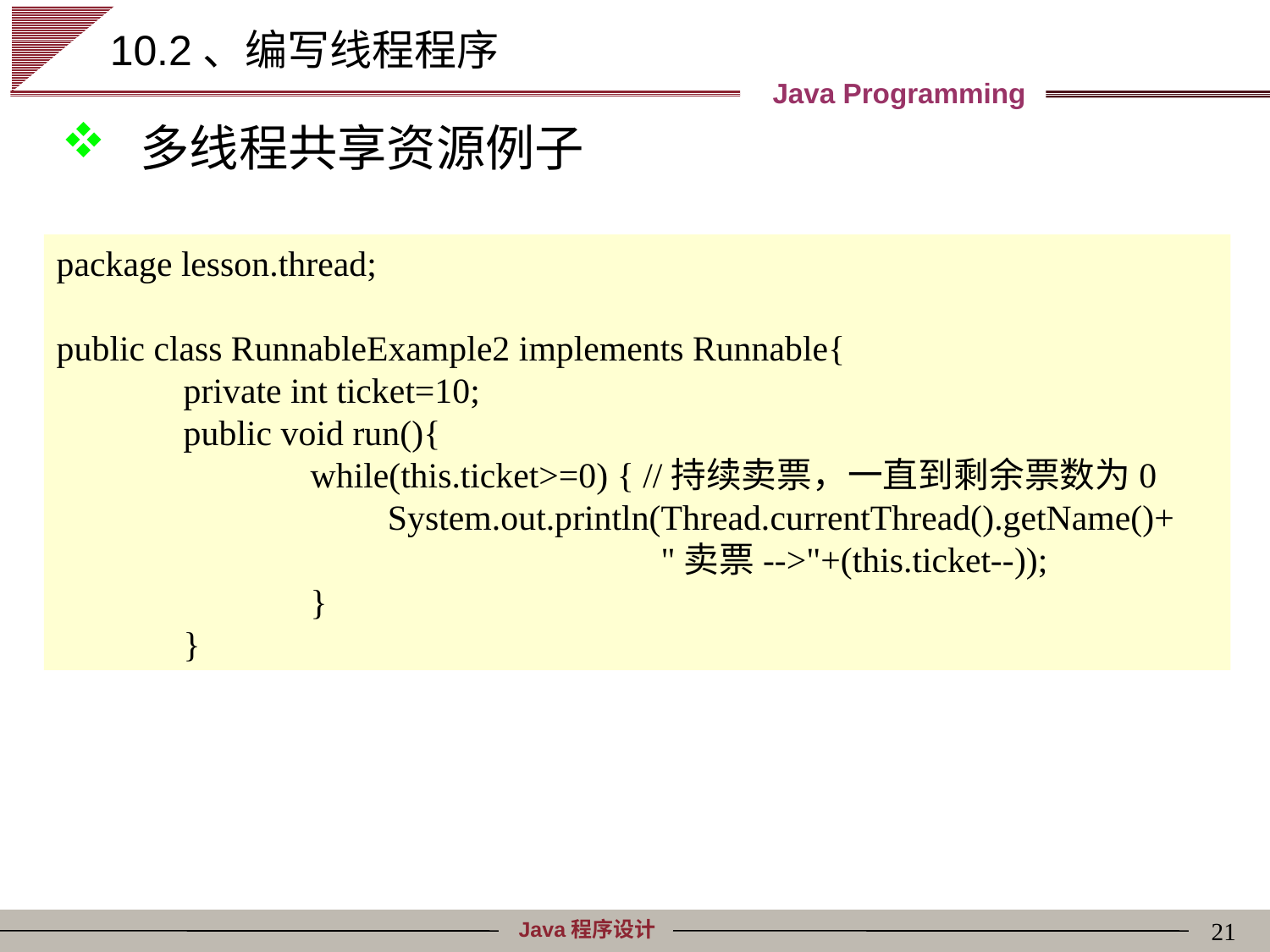

# 10.2、编写线程程序
  多线程共享资源例子
package lesson.thread;

public class RunnableExample2 implements Runnable{
	private int ticket=10;
	public void run(){
		while(this.ticket>=0) { //持续卖票，一直到剩余票数为0		                       System.out.println(Thread.currentThread().getName()+
                                                                    "卖票-->"+(this.ticket--));
		}
	}